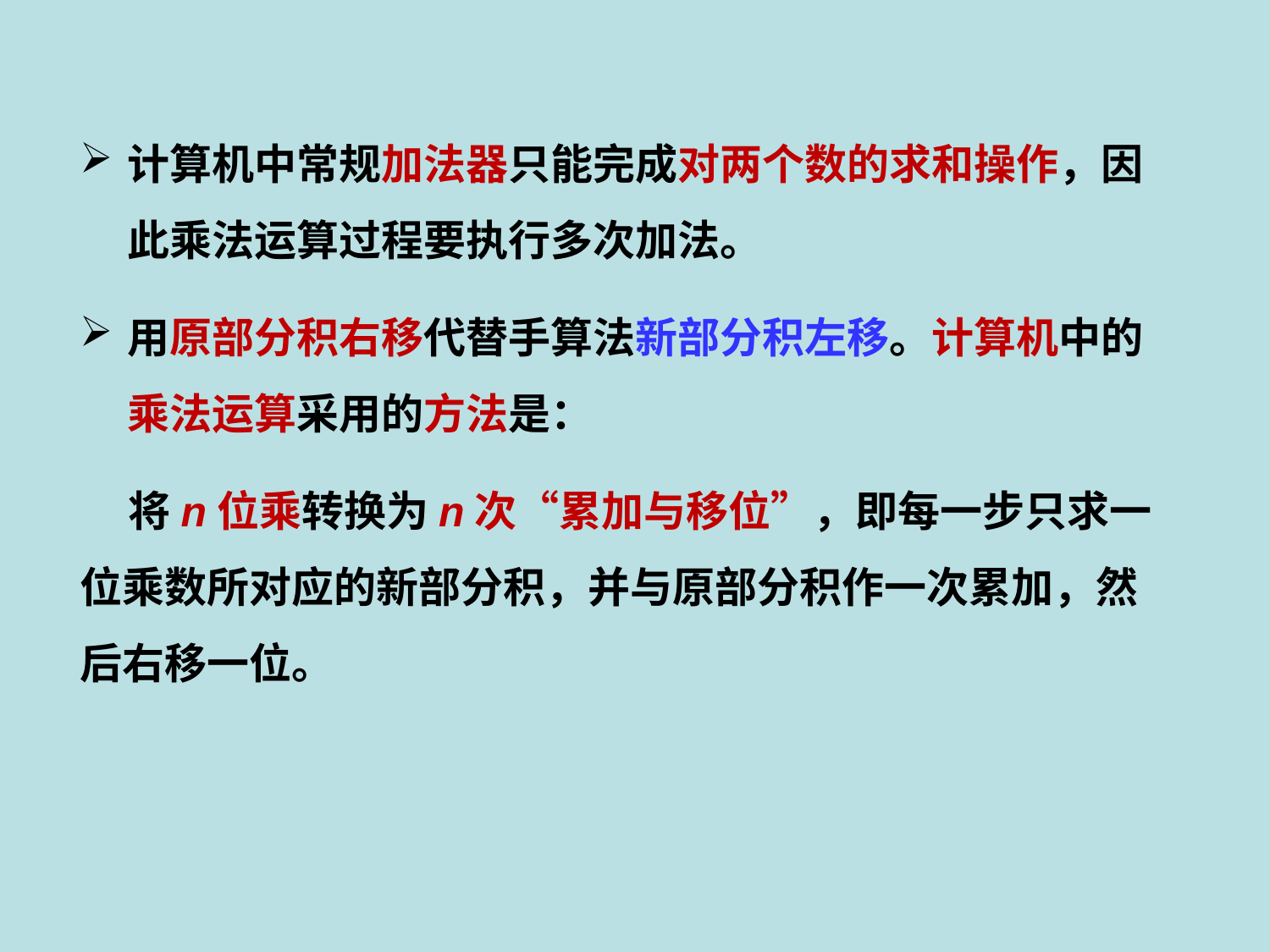

计算机中常规加法器只能完成对两个数的求和操作，因此乘法运算过程要执行多次加法。
用原部分积右移代替手算法新部分积左移。计算机中的乘法运算采用的方法是：
    将n位乘转换为n次“累加与移位”，即每一步只求一位乘数所对应的新部分积，并与原部分积作一次累加，然后右移一位。